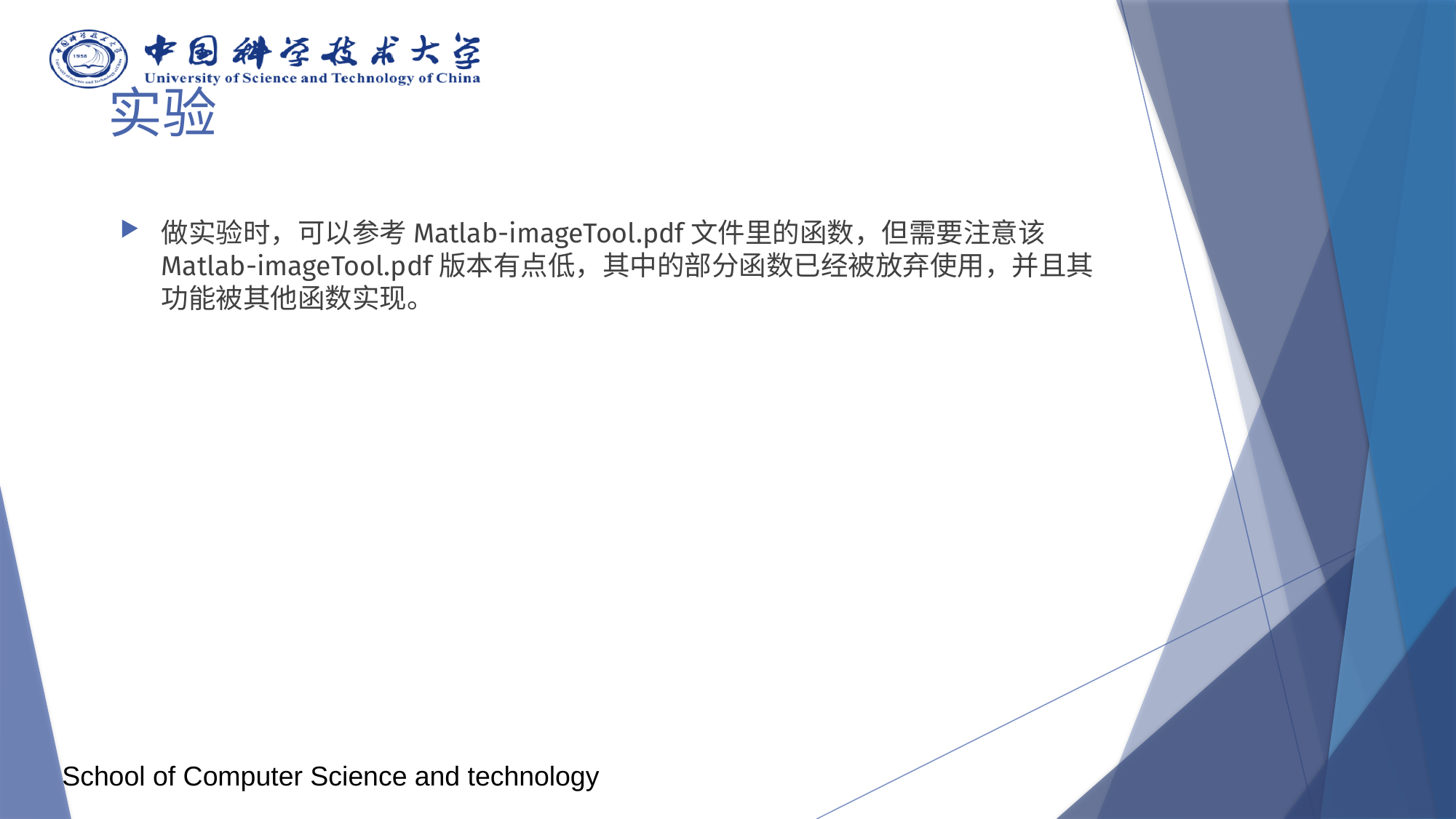

# 实验
做实验时，可以参考Matlab-imageTool.pdf文件里的函数，但需要注意该Matlab-imageTool.pdf版本有点低，其中的部分函数已经被放弃使用，并且其功能被其他函数实现。